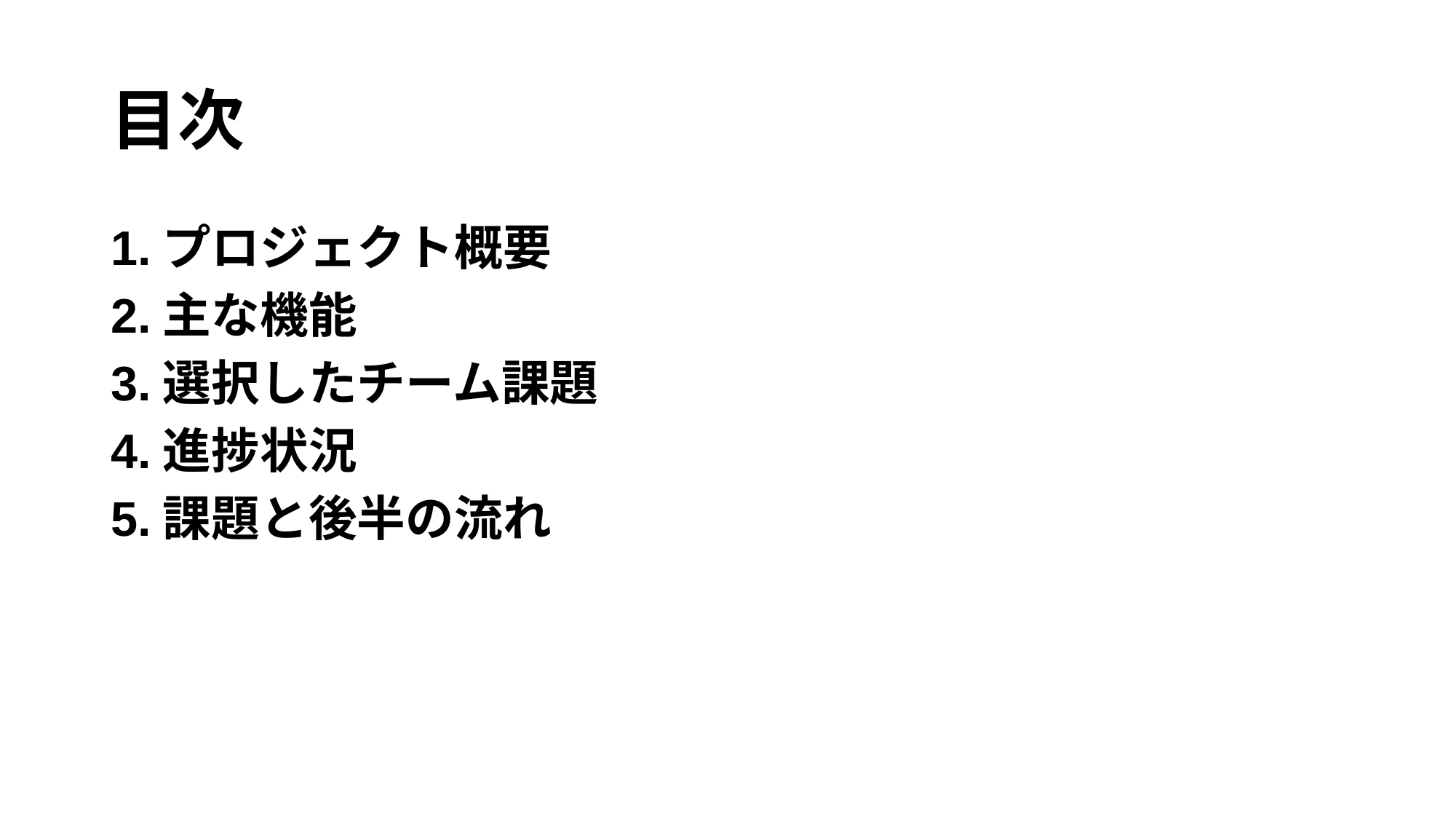

# 目次
1.プロジェクト概要
2.主な機能
3.選択したチーム課題
4.進捗状況
5.課題と後半の流れ